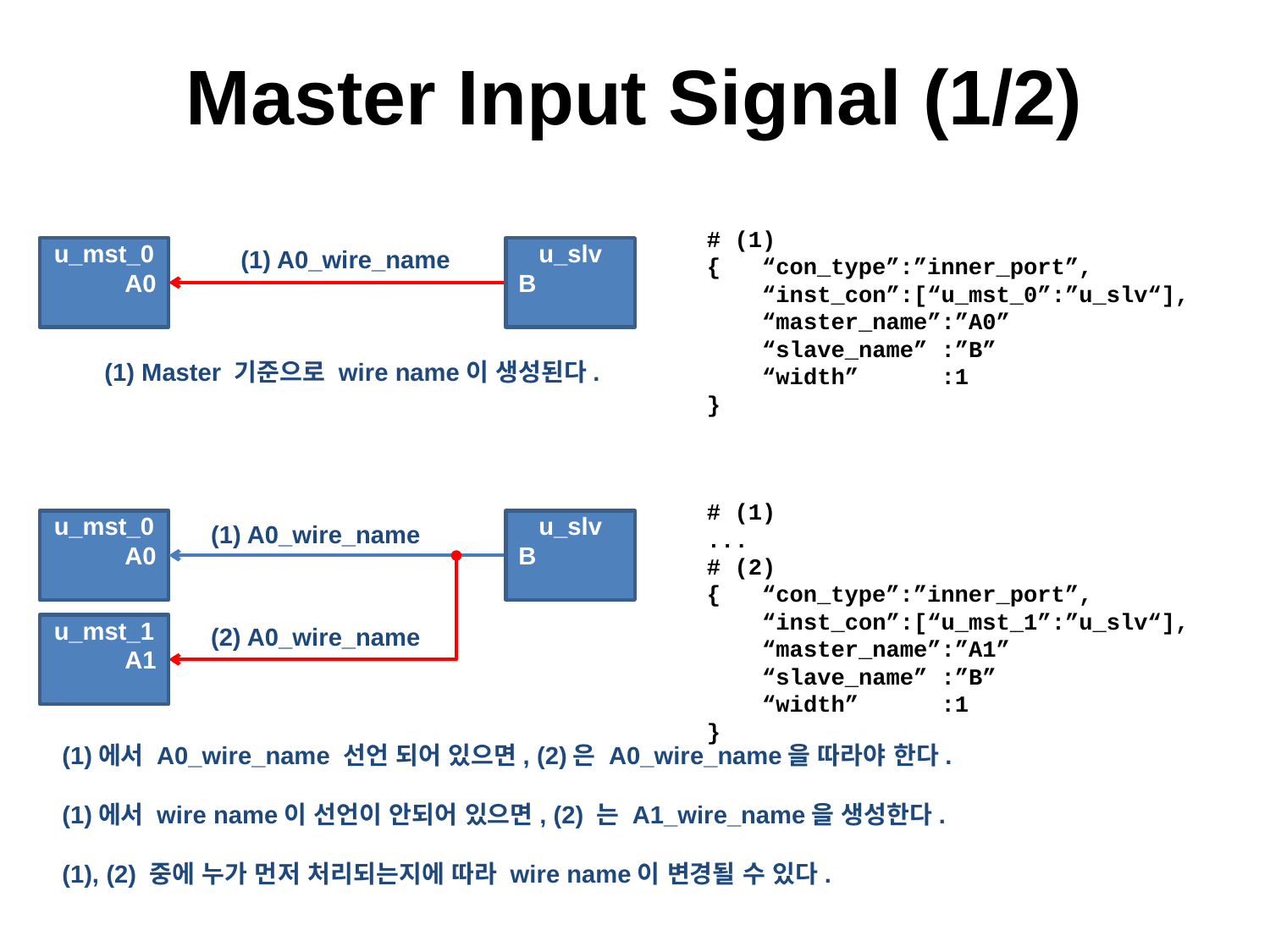

# Master Input Signal (1/2)
# (1)
{   “con_type”:”inner_port”,
    “inst_con”:[“u_mst_0”:”u_slv“],
    “master_name”:”A0”
    “slave_name” :”B”
    “width”      :1
}
(1) A0_wire_name
u_mst_0
A0

u_slv
B

(1) Master 기준으로 wire name이 생성된다.
# (1)
...
# (2)
{   “con_type”:”inner_port”,
    “inst_con”:[“u_mst_1”:”u_slv“],
    “master_name”:”A1”
    “slave_name” :”B”
    “width”      :1
}
u_mst_0
A0

u_slv
B

(1) A0_wire_name

u_mst_1
A1

(2) A0_wire_name
(1)에서 A0_wire_name 선언 되어 있으면, (2)은 A0_wire_name을 따라야 한다.

(1)에서 wire name이 선언이 안되어 있으면, (2) 는 A1_wire_name을 생성한다.

(1), (2) 중에 누가 먼저 처리되는지에 따라 wire name이 변경될 수 있다.